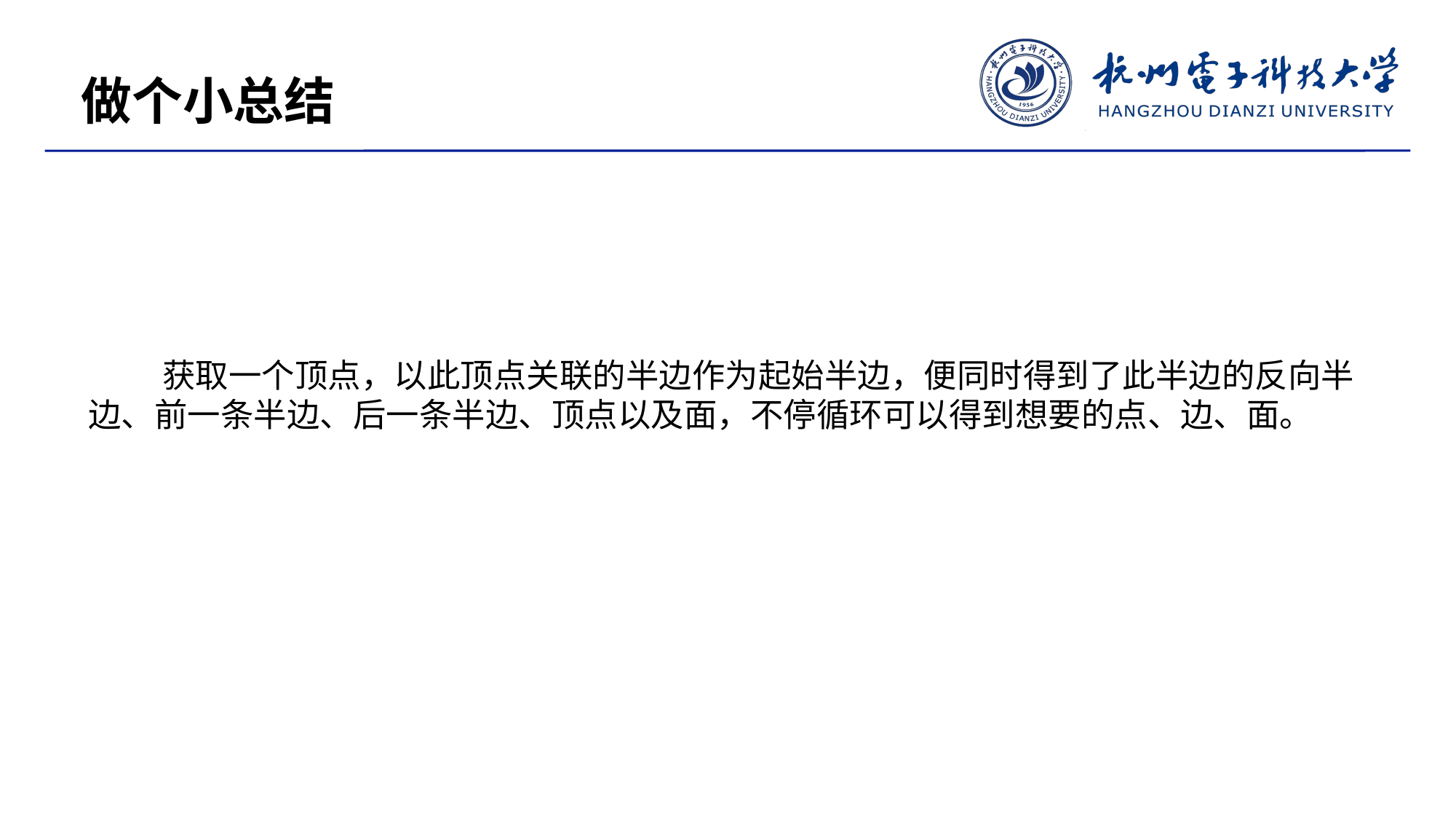

做个小总结
         获取一个顶点，以此顶点关联的半边作为起始半边，便同时得到了此半边的反向半边、前一条半边、后一条半边、顶点以及面，不停循环可以得到想要的点、边、面。